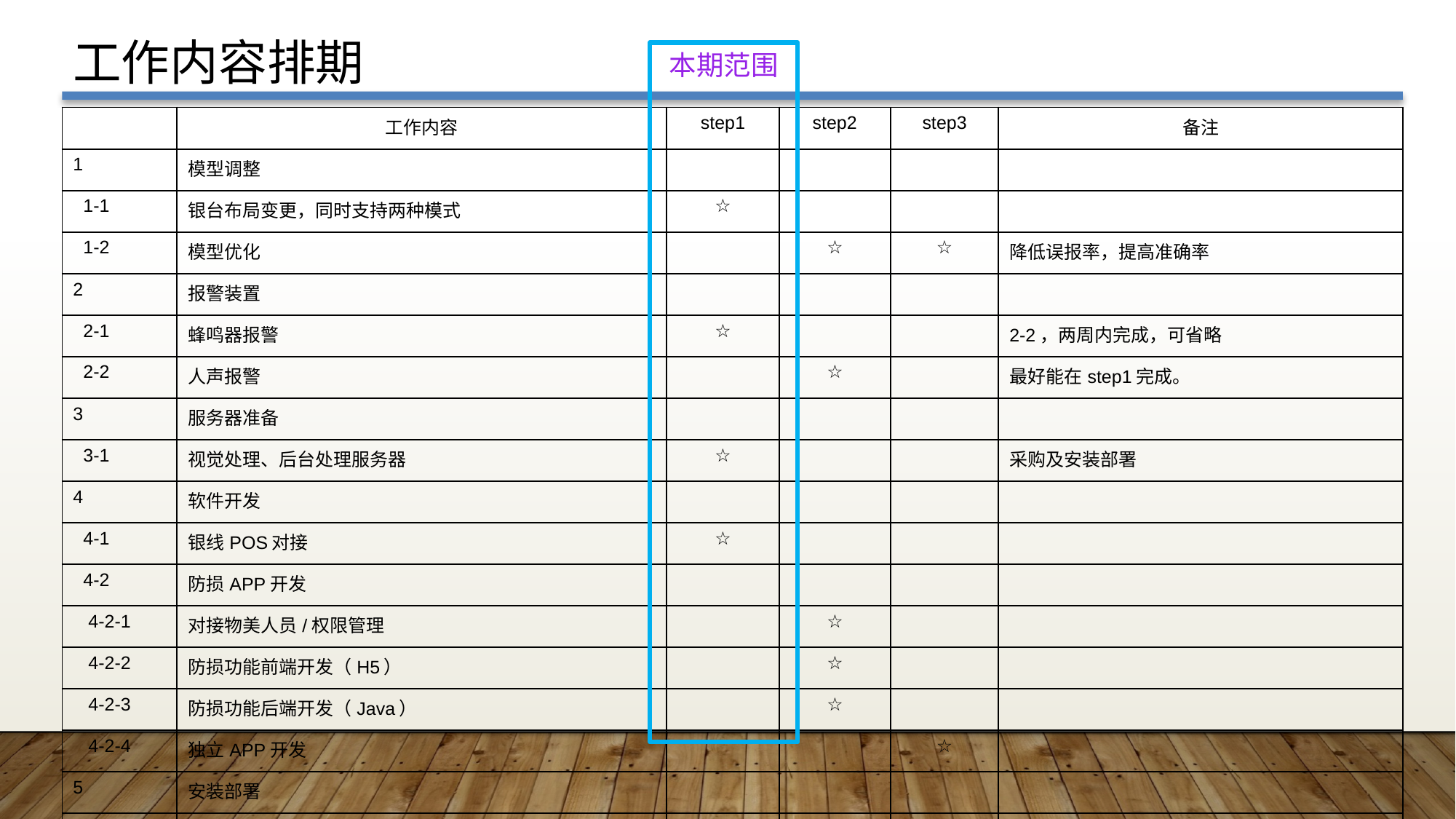

工作内容排期
本期范围

|  | 工作内容 | step1 | step2 | step3 | 备注 |
| --- | --- | --- | --- | --- | --- |
| 1 | 模型调整 |  |  |  |  |
| 1-1 | 银台布局变更，同时支持两种模式 | ☆ |  |  |  |
| 1-2 | 模型优化 |  | ☆ | ☆ | 降低误报率，提高准确率 |
| 2 | 报警装置 |  |  |  |  |
| 2-1 | 蜂鸣器报警 | ☆ |  |  | 2-2，两周内完成，可省略 |
| 2-2 | 人声报警 |  | ☆ |  | 最好能在step1完成。 |
| 3 | 服务器准备 |  |  |  |  |
| 3-1 | 视觉处理、后台处理服务器 | ☆ |  |  | 采购及安装部署 |
| 4 | 软件开发 |  |  |  |  |
| 4-1 | 银线POS对接 | ☆ |  |  |  |
| 4-2 | 防损APP开发 |  |  |  |  |
| 4-2-1 | 对接物美人员/权限管理 |  | ☆ |  |  |
| 4-2-2 | 防损功能前端开发（H5） |  | ☆ |  |  |
| 4-2-3 | 防损功能后端开发（Java） |  | ☆ |  |  |
| 4-2-4 | 独立APP开发 |  |  | ☆ |  |
| 5 | 安装部署 |  |  |  |  |
| 5-1 | 硬件安装调整 | ☆ |  |  | 调整摄像头、安装服务器、确认网络。 |
| 5-2 | 软件部署调试 | ☆ |  |  |  |